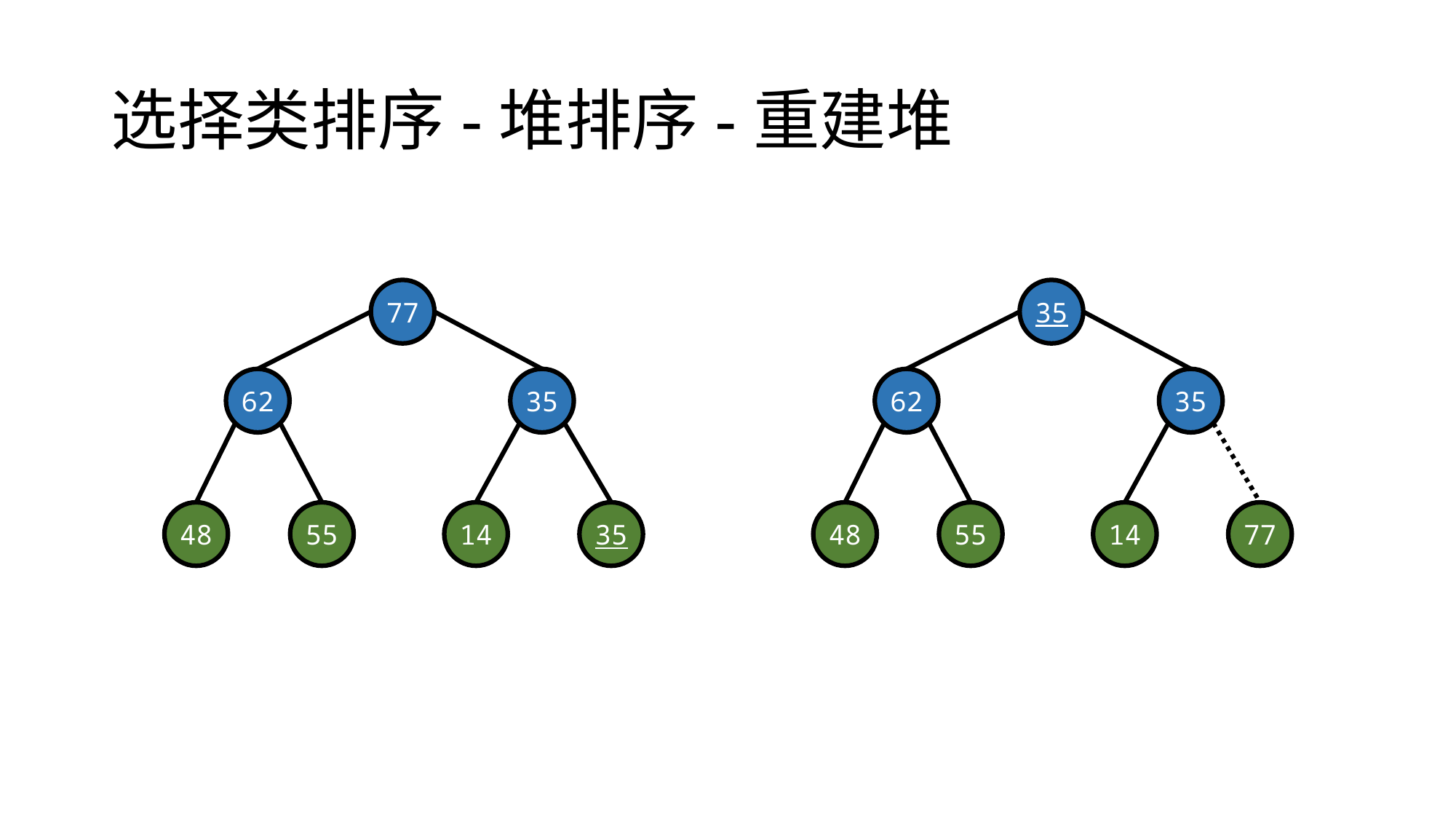

# 选择类排序-堆排序-重建堆
77
35
62
35
62
35
48
55
14
35
48
55
14
77